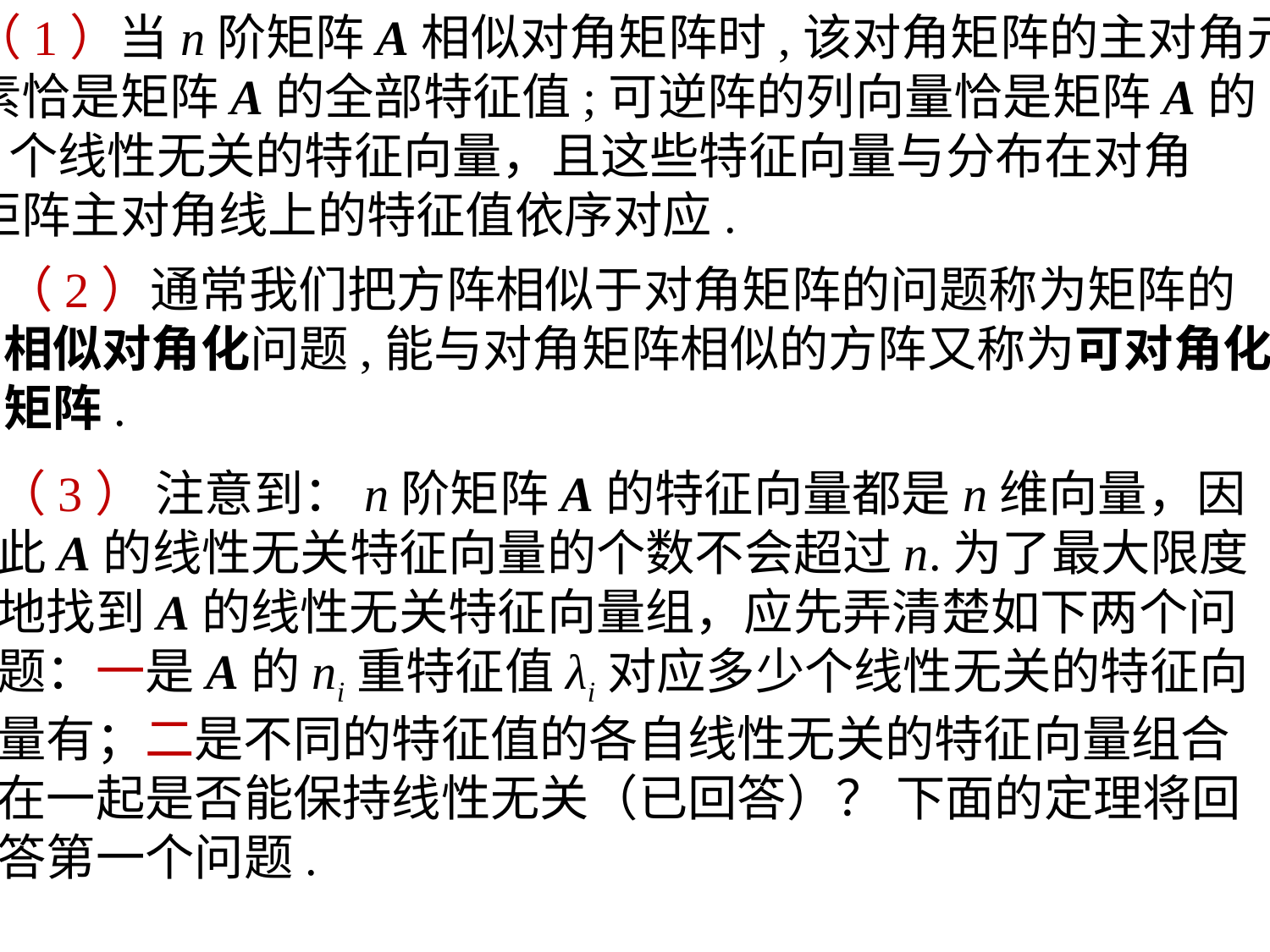

（1）当n阶矩阵A相似对角矩阵时,该对角矩阵的主对角元
素恰是矩阵A的全部特征值;可逆阵的列向量恰是矩阵A的
n个线性无关的特征向量，且这些特征向量与分布在对角
矩阵主对角线上的特征值依序对应.
（2）通常我们把方阵相似于对角矩阵的问题称为矩阵的相似对角化问题,能与对角矩阵相似的方阵又称为可对角化矩阵.
（3） 注意到：n阶矩阵A的特征向量都是n维向量，因此A的线性无关特征向量的个数不会超过n.为了最大限度地找到A的线性无关特征向量组，应先弄清楚如下两个问题：一是A的ni重特征值λi对应多少个线性无关的特征向量有；二是不同的特征值的各自线性无关的特征向量组合在一起是否能保持线性无关（已回答）？ 下面的定理将回答第一个问题.